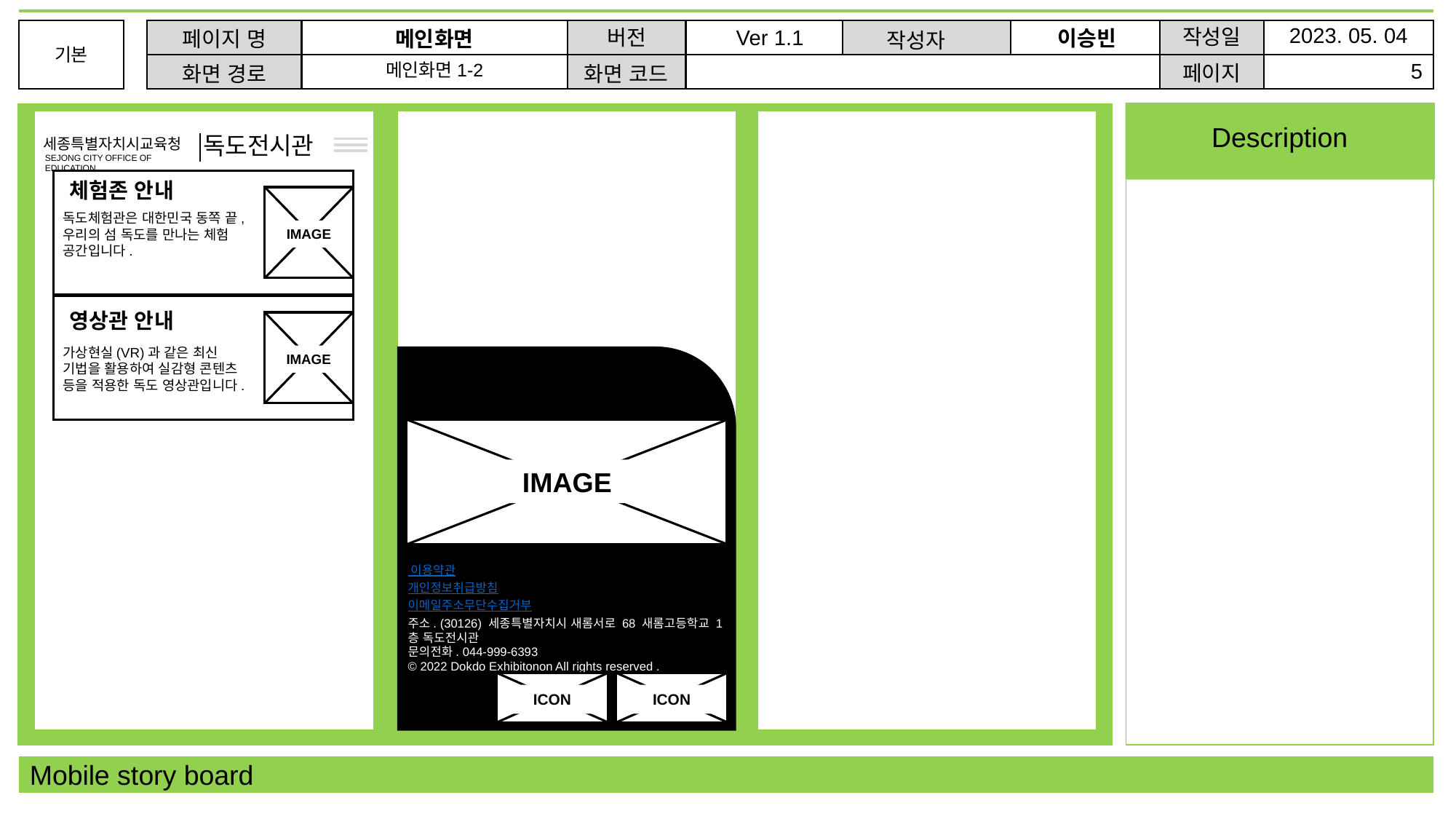

2023. 05. 04
작성일
Ver 1.1
버전
이승빈
페이지 명
메인화면

기본

기본
작성자
기본
5
메인화면1-2
페이지
화면 코드
화면 경로

기본
기본
기본
기본
Description
독도전시관
세종특별자치시교육청
SEJONG CITY OFFICE OF EDUCATION

체험존 안내
독도체험관은 대한민국 동쪽 끝,
우리의 섬 독도를 만나는 체험
공간입니다.

영상관 안내
가상현실(VR)과 같은 최신 기법을 활용하여 실감형 콘텐츠 등을 적용한 독도 영상관입니다.

IMAGE

IMAGE

IMAGE
 이용약관
개인정보취급방침
이메일주소무단수집거부
주소. (30126) 세종특별자치시 새롬서로 68 새롬고등학교 1층 독도전시관
문의전화. 044-999-6393
© 2022 Dokdo Exhibitonon All rights reserved .

ICON

ICON

Mobile story board